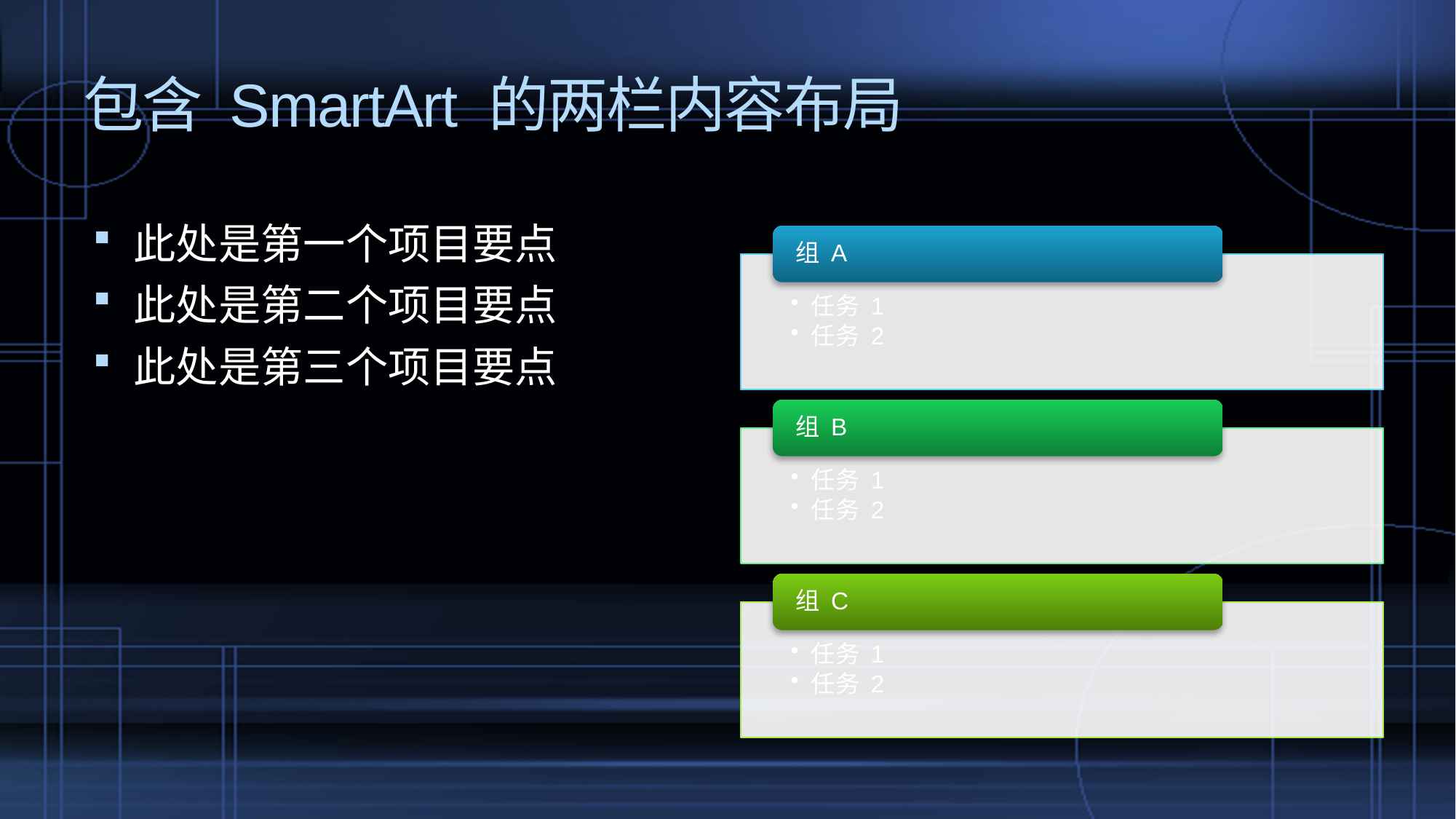

# 包含 SmartArt 的两栏内容布局
任务 1
任务 2
组 A
任务 1
任务 2
组 B
任务 1
任务 2
组 C
此处是第一个项目要点
此处是第二个项目要点
此处是第三个项目要点